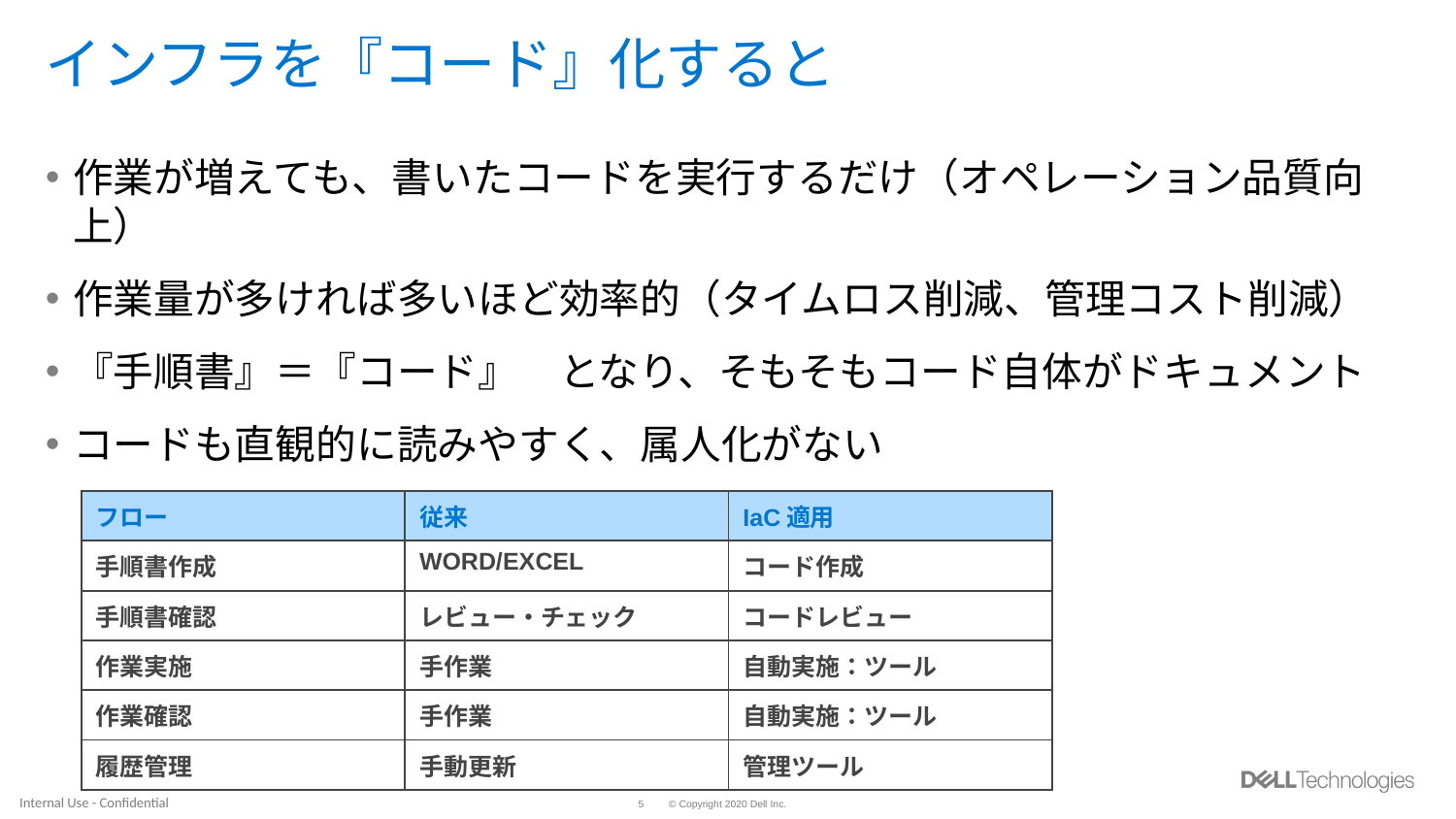

# インフラを『コード』化すると
作業が増えても、書いたコードを実行するだけ（オペレーション品質向上）
作業量が多ければ多いほど効率的（タイムロス削減、管理コスト削減）
『手順書』＝『コード』　となり、そもそもコード自体がドキュメント
コードも直観的に読みやすく、属人化がない

| フロー | 従来 | IaC適用 |
| --- | --- | --- |
| 手順書作成 | WORD/EXCEL | コード作成 |
| 手順書確認 | レビュー・チェック | コードレビュー |
| 作業実施 | 手作業 | 自動実施：ツール |
| 作業確認 | 手作業 | 自動実施：ツール |
| 履歴管理 | 手動更新 | 管理ツール |